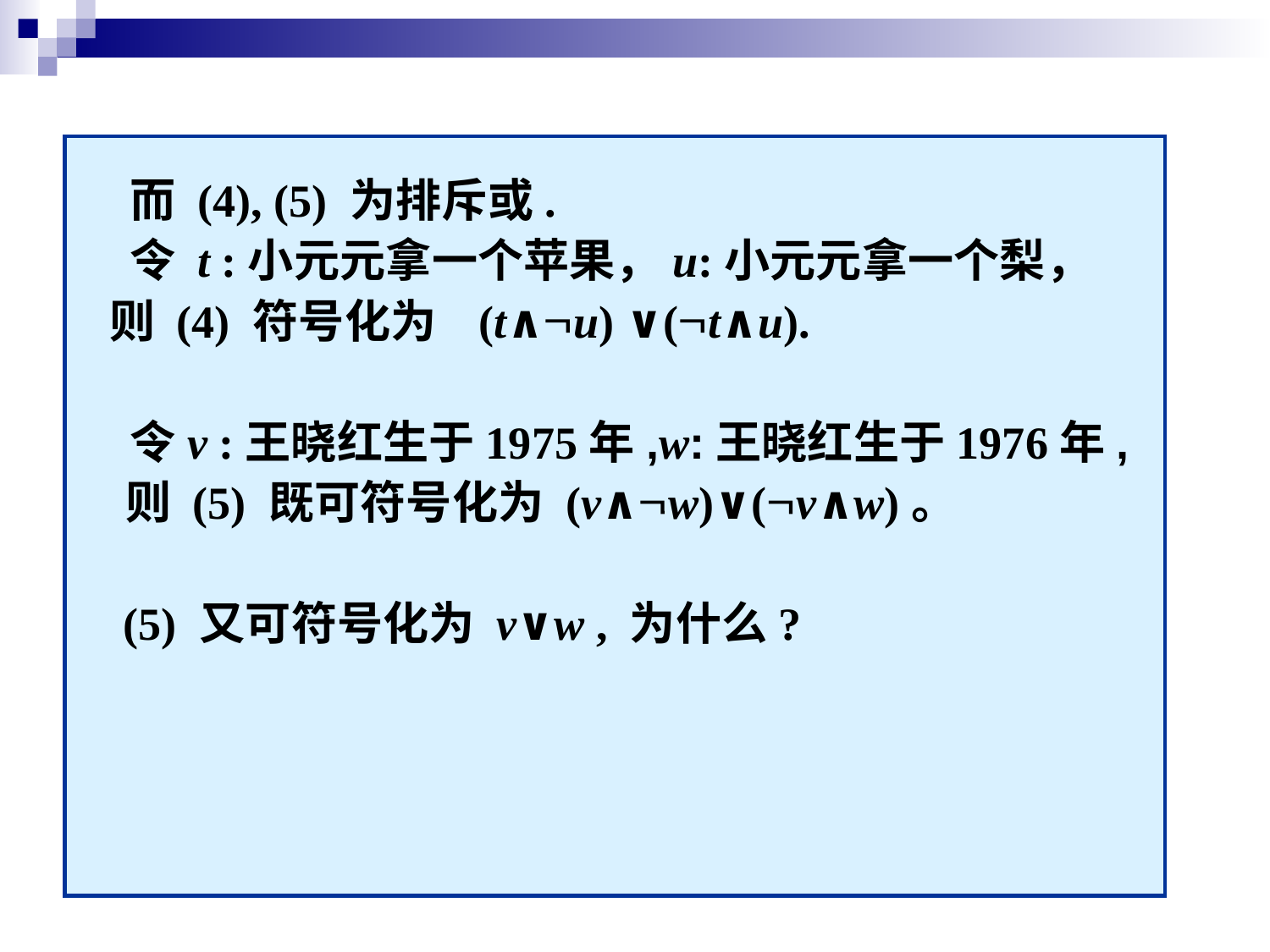

而 (4), (5) 为排斥或.
    令 t :小元元拿一个苹果，u:小元元拿一个梨，
  则 (4) 符号化为   (t∧¬u) ∨(¬t∧u).

    令v :王晓红生于1975年,w:王晓红生于1976年,则 (5) 既可符号化为 (v∧¬w)∨(¬v∧w)。

    (5) 又可符号化为 v∨w , 为什么?